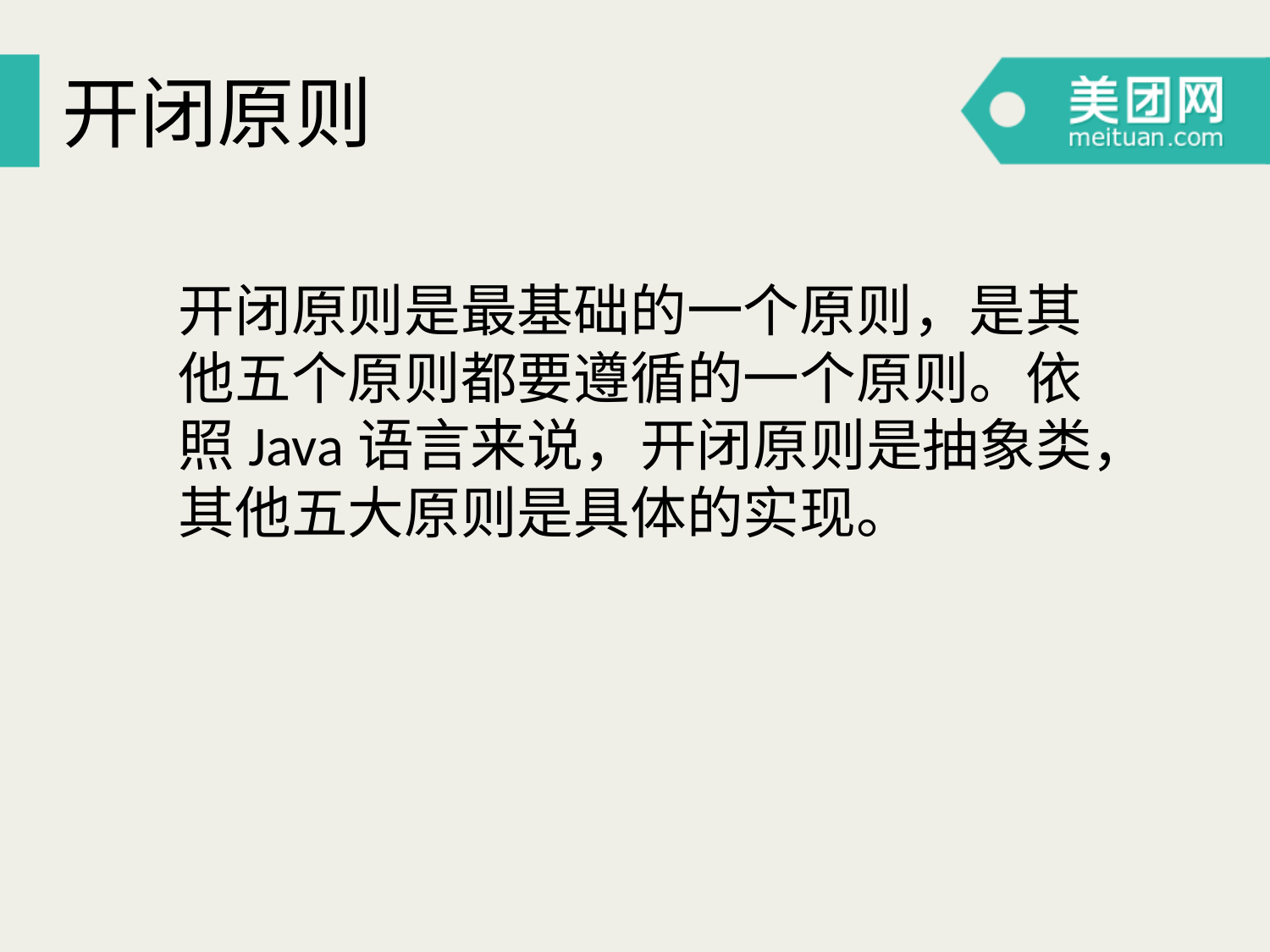

开闭原则
开闭原则是最基础的一个原则，是其他五个原则都要遵循的一个原则。依照Java语言来说，开闭原则是抽象类，其他五大原则是具体的实现。